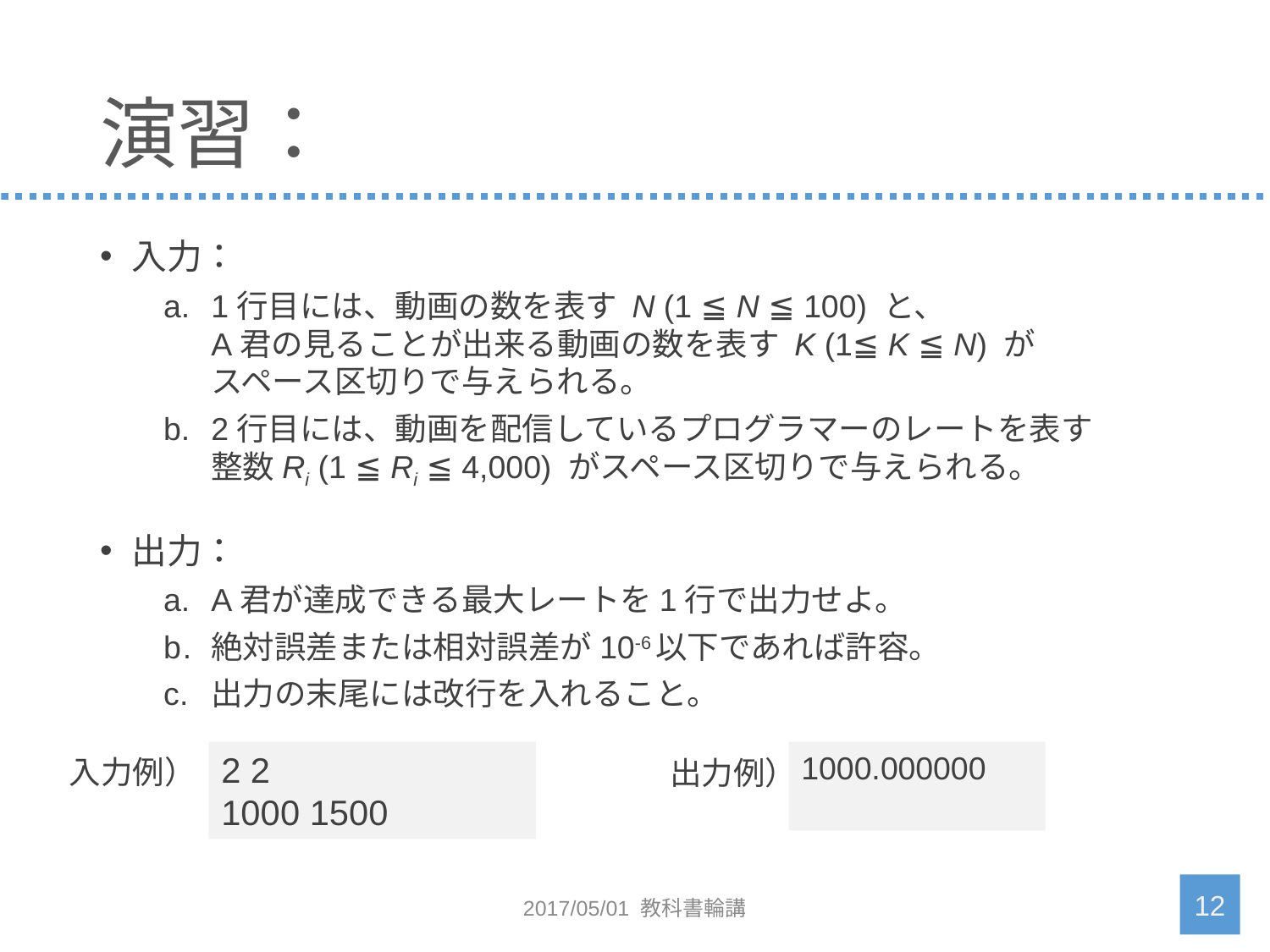

# 演習：
入力：
1行目には、動画の数を表す N (1 ≦ N ≦ 100) と、
A君の見ることが出来る動画の数を表す K (1≦ K ≦ N) が
スペース区切りで与えられる。
2行目には、動画を配信しているプログラマーのレートを表す
整数Ri (1 ≦ Ri ≦ 4,000) がスペース区切りで与えられる。
出力：
A君が達成できる最大レートを1行で出力せよ。
絶対誤差または相対誤差が10-6以下であれば許容。
出力の末尾には改行を入れること。
2 2
1000 1500
1000.000000

入力例）
出力例）
12
2017/05/01 教科書輪講